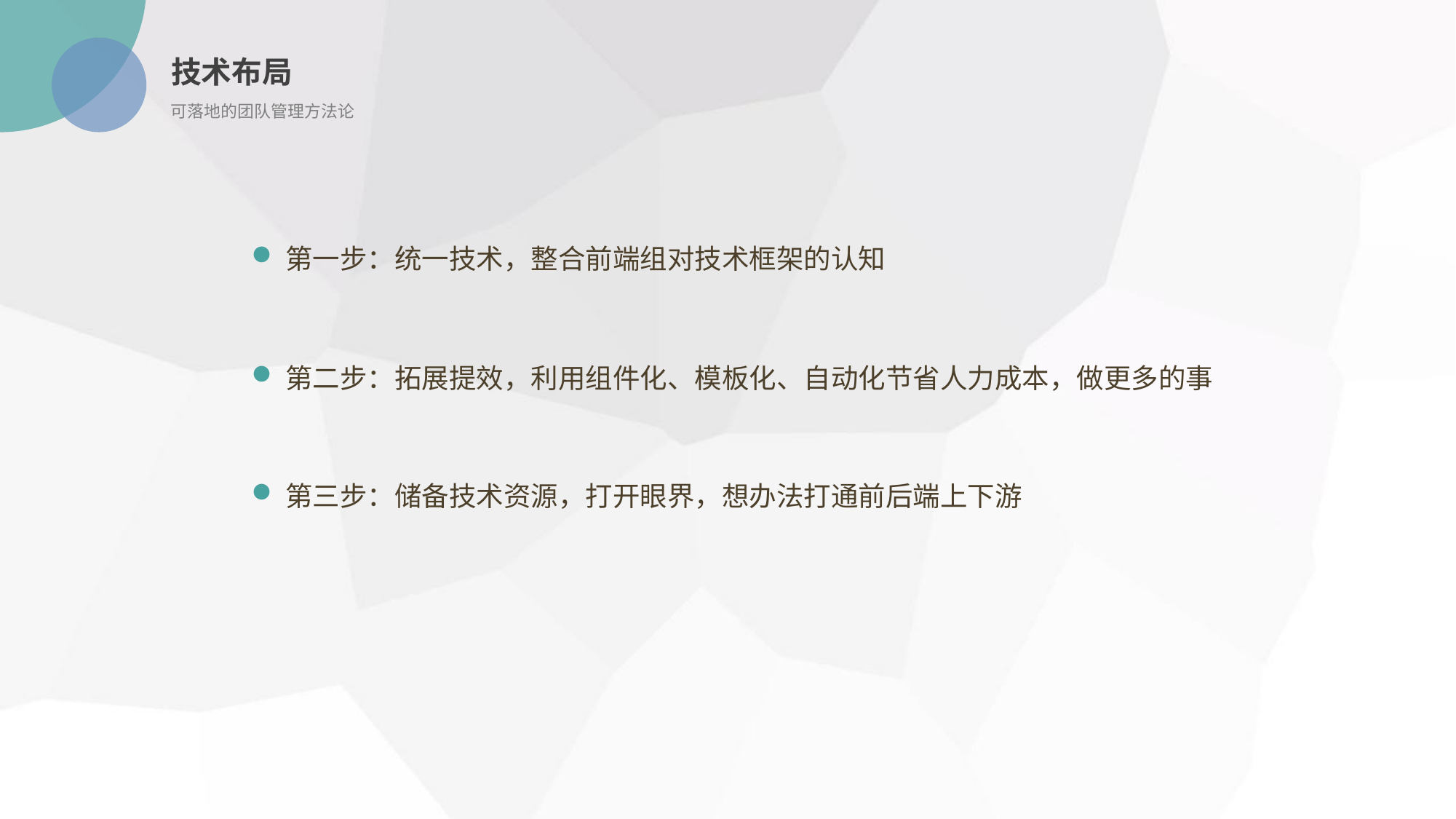

技术布局
可落地的团队管理方法论
第一步：统一技术，整合前端组对技术框架的认知
第二步：拓展提效，利用组件化、模板化、自动化节省人力成本，做更多的事
第三步：储备技术资源，打开眼界，想办法打通前后端上下游